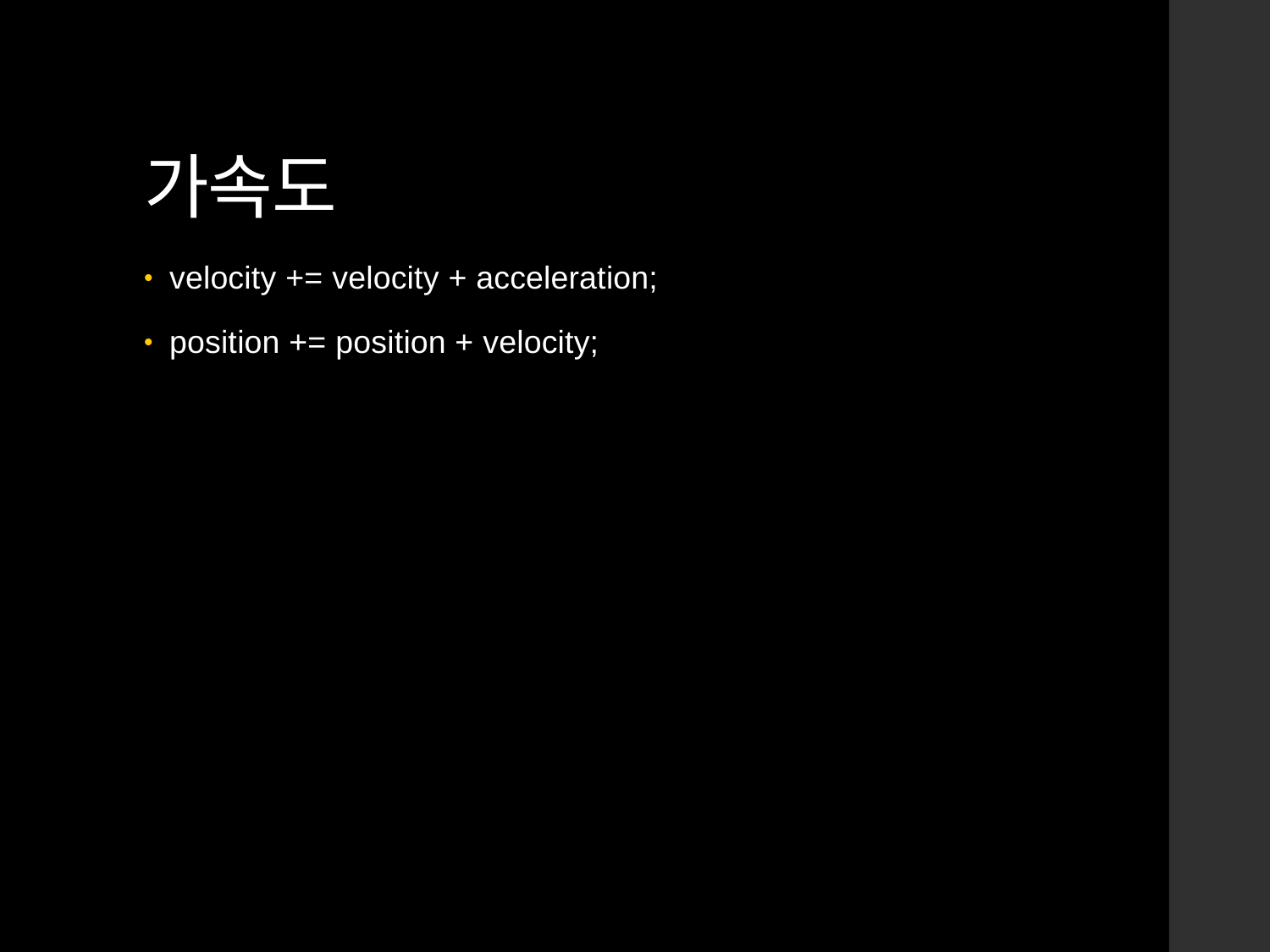

# 가속도
velocity += velocity + acceleration;
position += position + velocity;